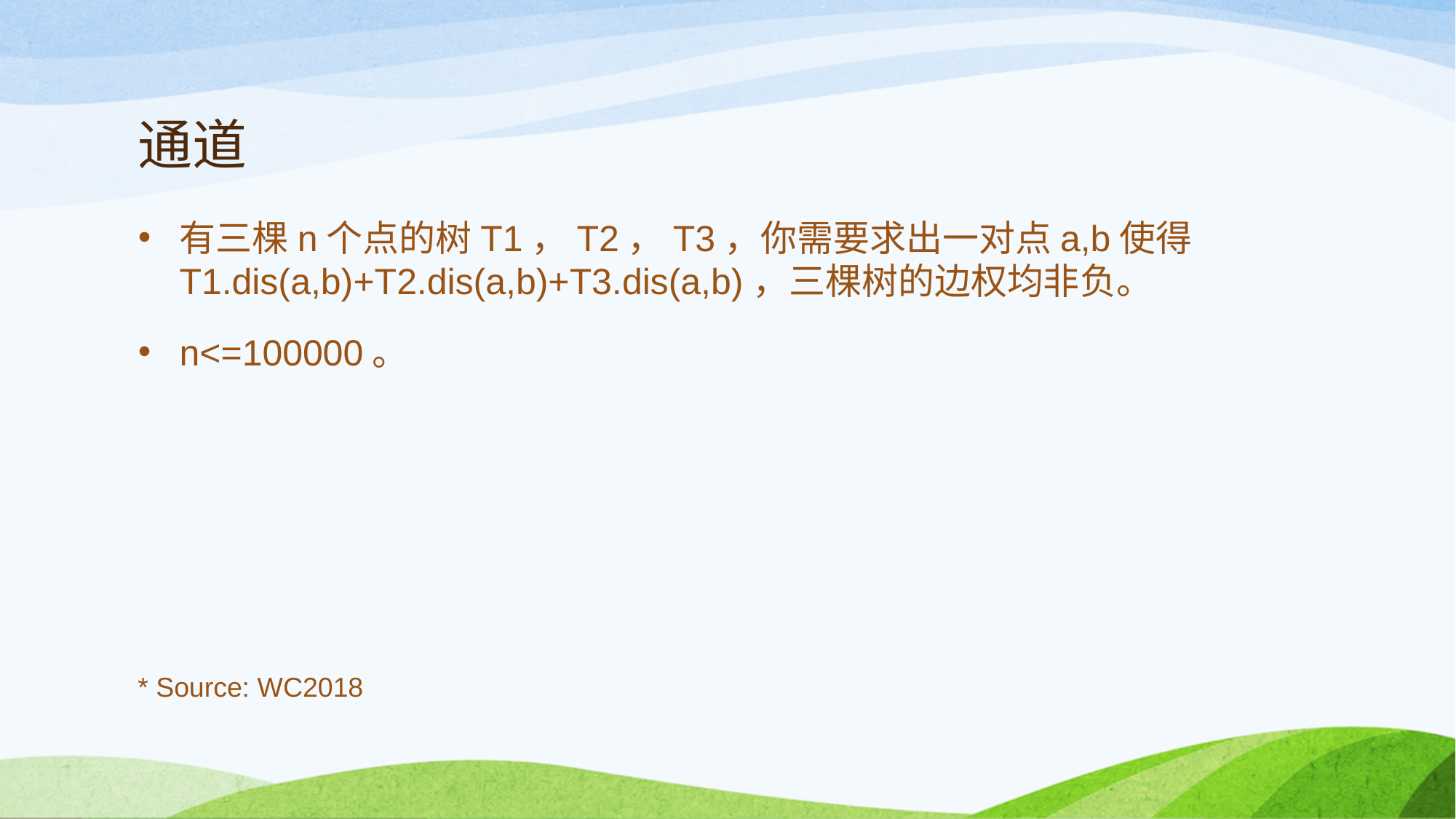

# 通道
有三棵n个点的树T1，T2，T3，你需要求出一对点a,b使得T1.dis(a,b)+T2.dis(a,b)+T3.dis(a,b)，三棵树的边权均非负。
n<=100000。
* Source: WC2018